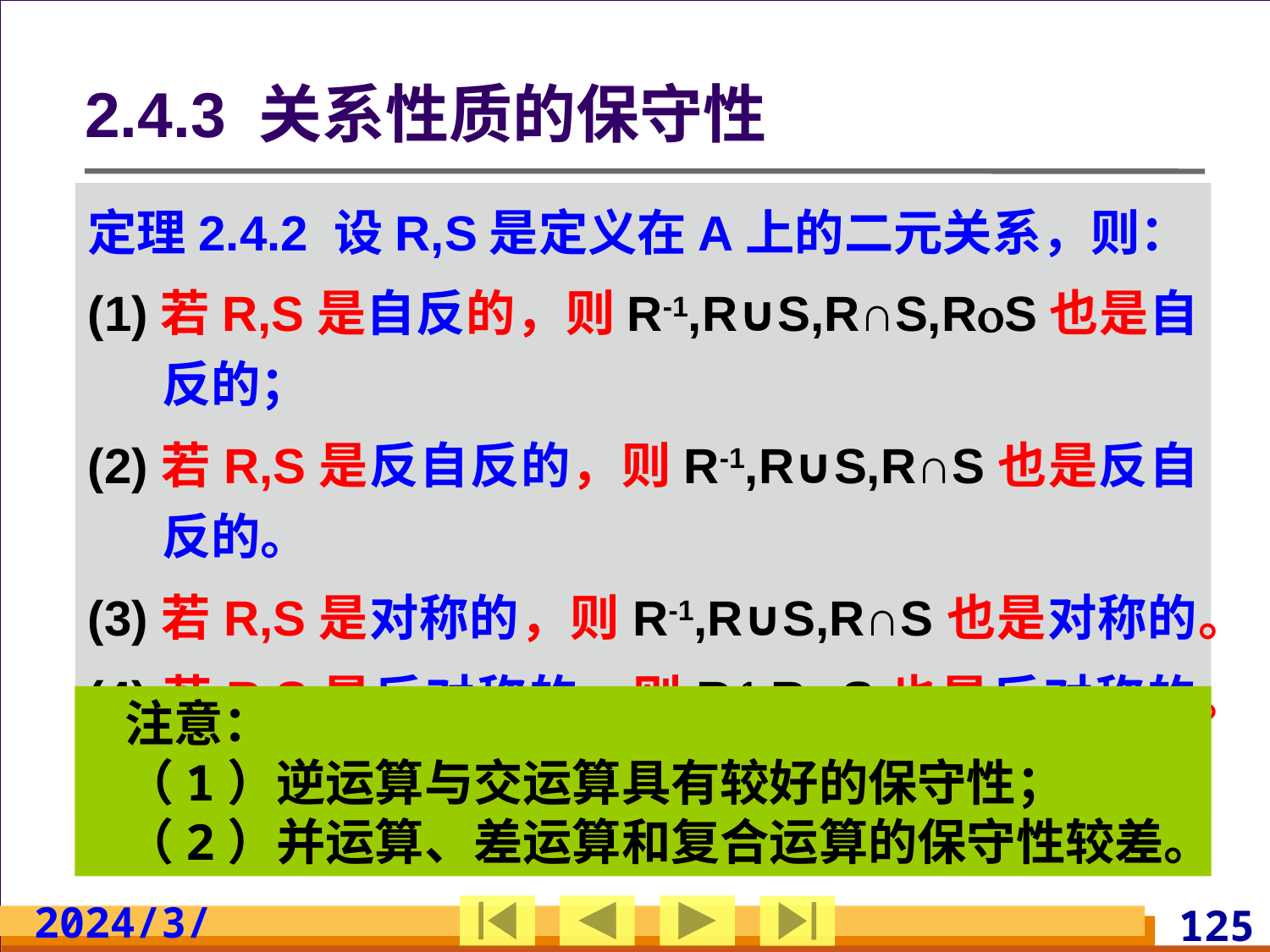

# 2.4.3 关系性质的保守性
定理2.4.2 设R,S是定义在A上的二元关系，则：
(1)若R,S是自反的，则R-1,R∪S,R∩S,RοS也是自反的；
(2)若R,S是反自反的，则R-1,R∪S,R∩S也是反自反的。
(3)若R,S是对称的，则R-1,R∪S,R∩S也是对称的。
(4)若R,S是反对称的，则R-1,R∩S也是反对称的。
(5)若R,S是传递的，则R-1,R∩S也是传递的。
注意：
（1）逆运算与交运算具有较好的保守性；
（2）并运算、差运算和复合运算的保守性较差。
2024/3/10